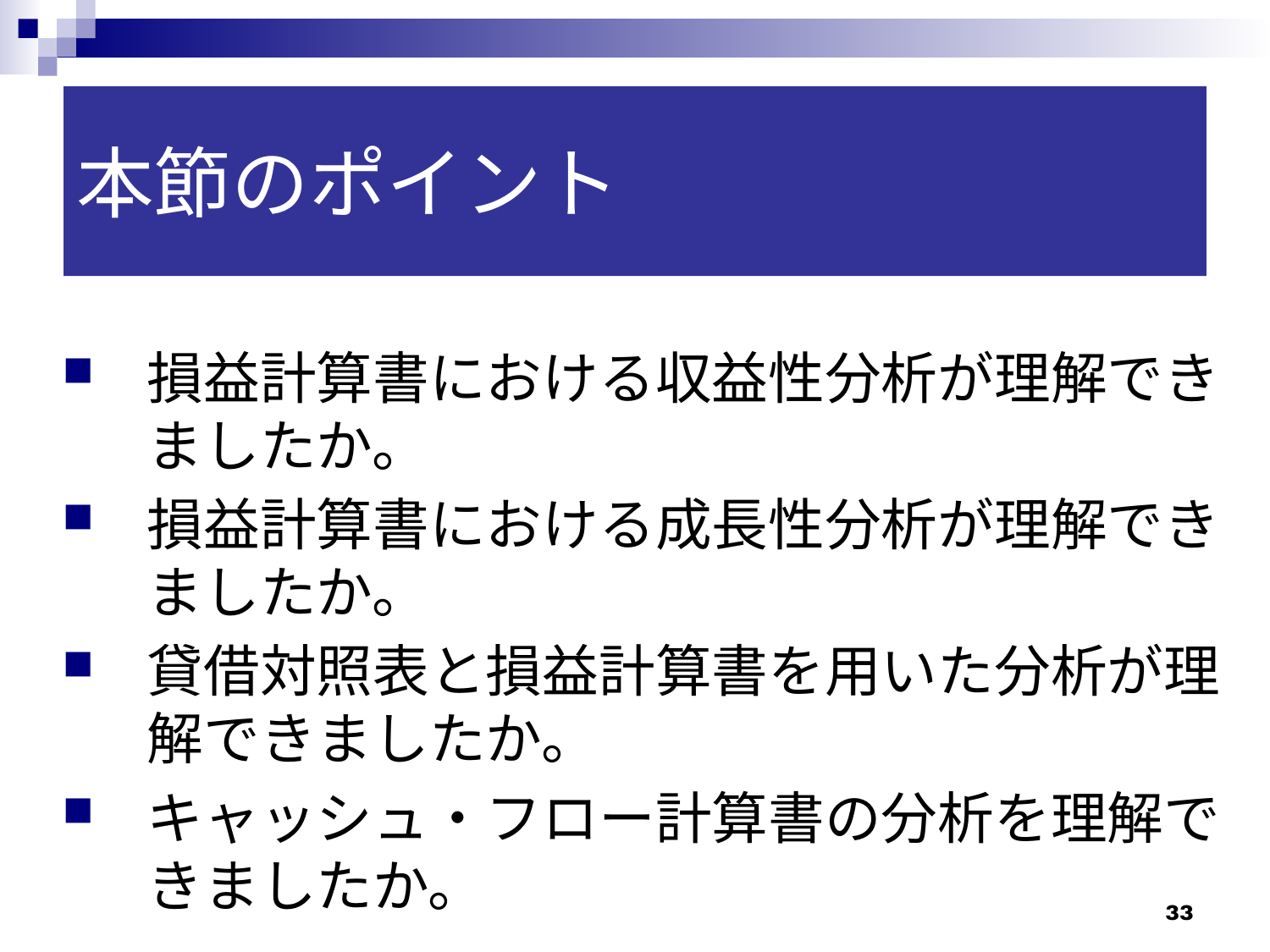

# 本節のポイント
損益計算書における収益性分析が理解できましたか。
損益計算書における成長性分析が理解できましたか。
貸借対照表と損益計算書を用いた分析が理解できましたか。
キャッシュ・フロー計算書の分析を理解できましたか。
33